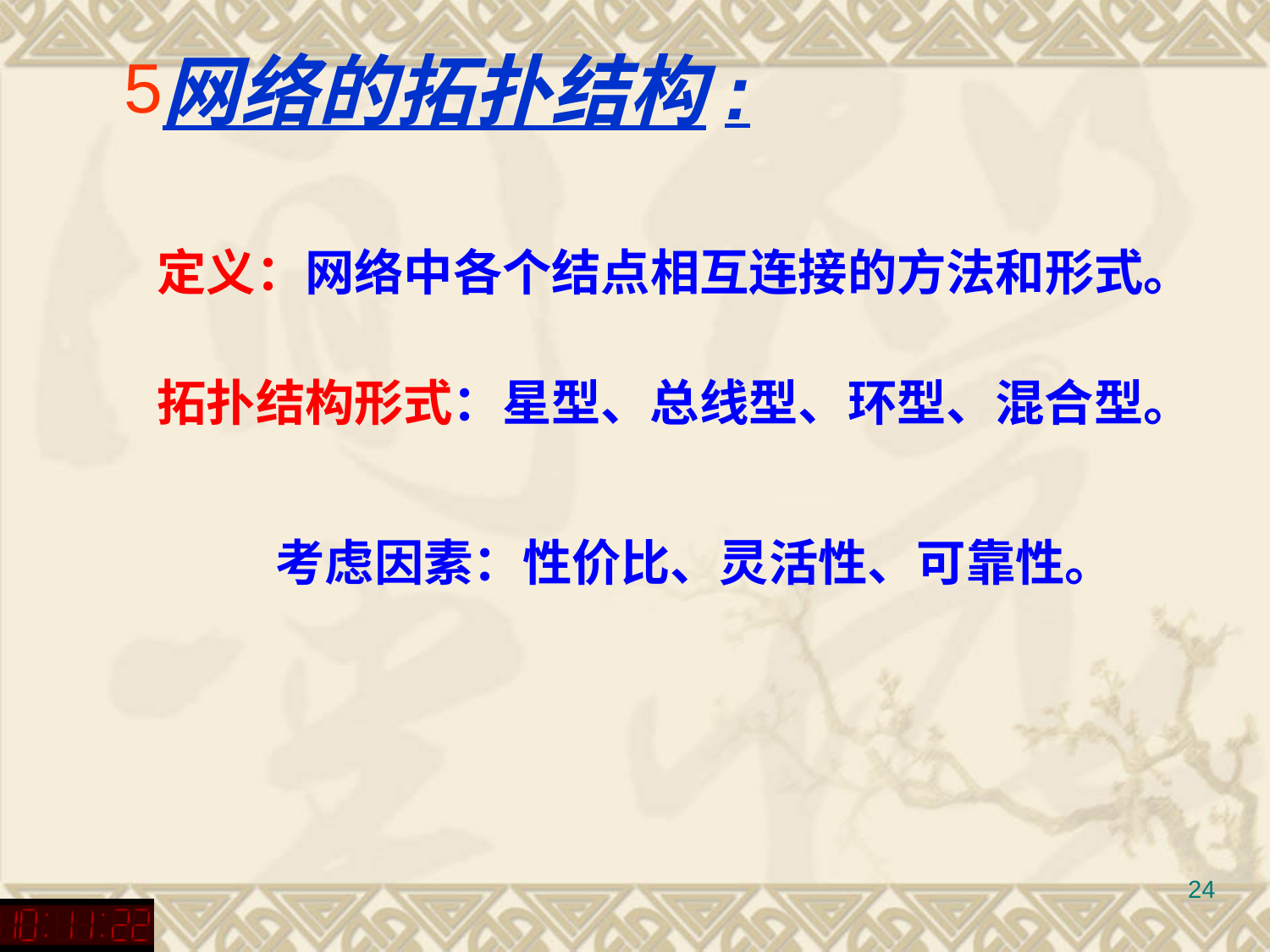

网络的拓扑结构:
定义：网络中各个结点相互连接的方法和形式。
拓扑结构形式：星型、总线型、环型、混合型。
考虑因素：性价比、灵活性、可靠性。
24